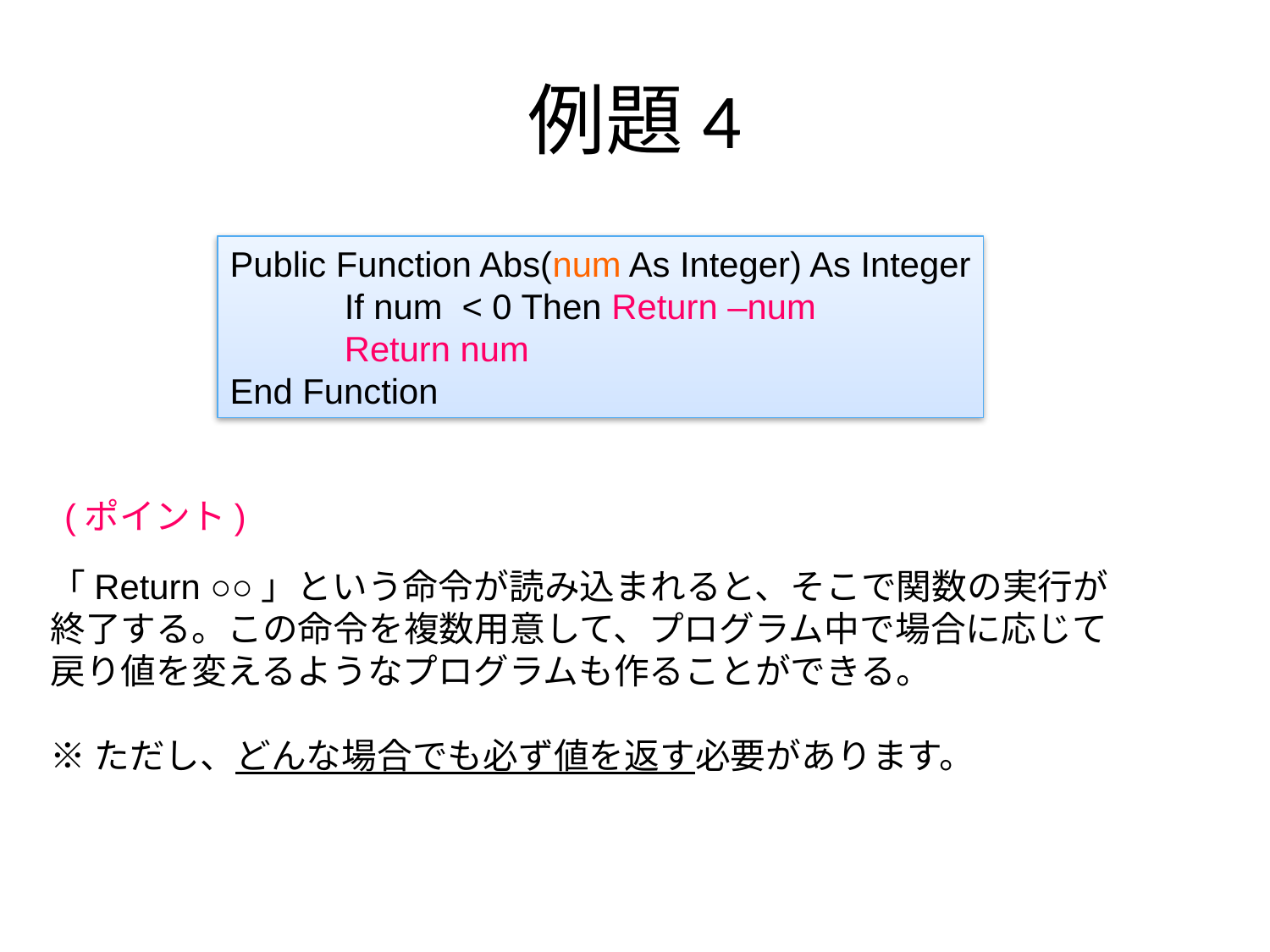

# 例題4
Public Function Abs(num As Integer) As Integer
　　　If num  < 0 Then Return –num
　　　Return num
End Function
(ポイント)
「Return ○○」という命令が読み込まれると、そこで関数の実行が
終了する。この命令を複数用意して、プログラム中で場合に応じて
戻り値を変えるようなプログラムも作ることができる。

※ただし、どんな場合でも必ず値を返す必要があります。